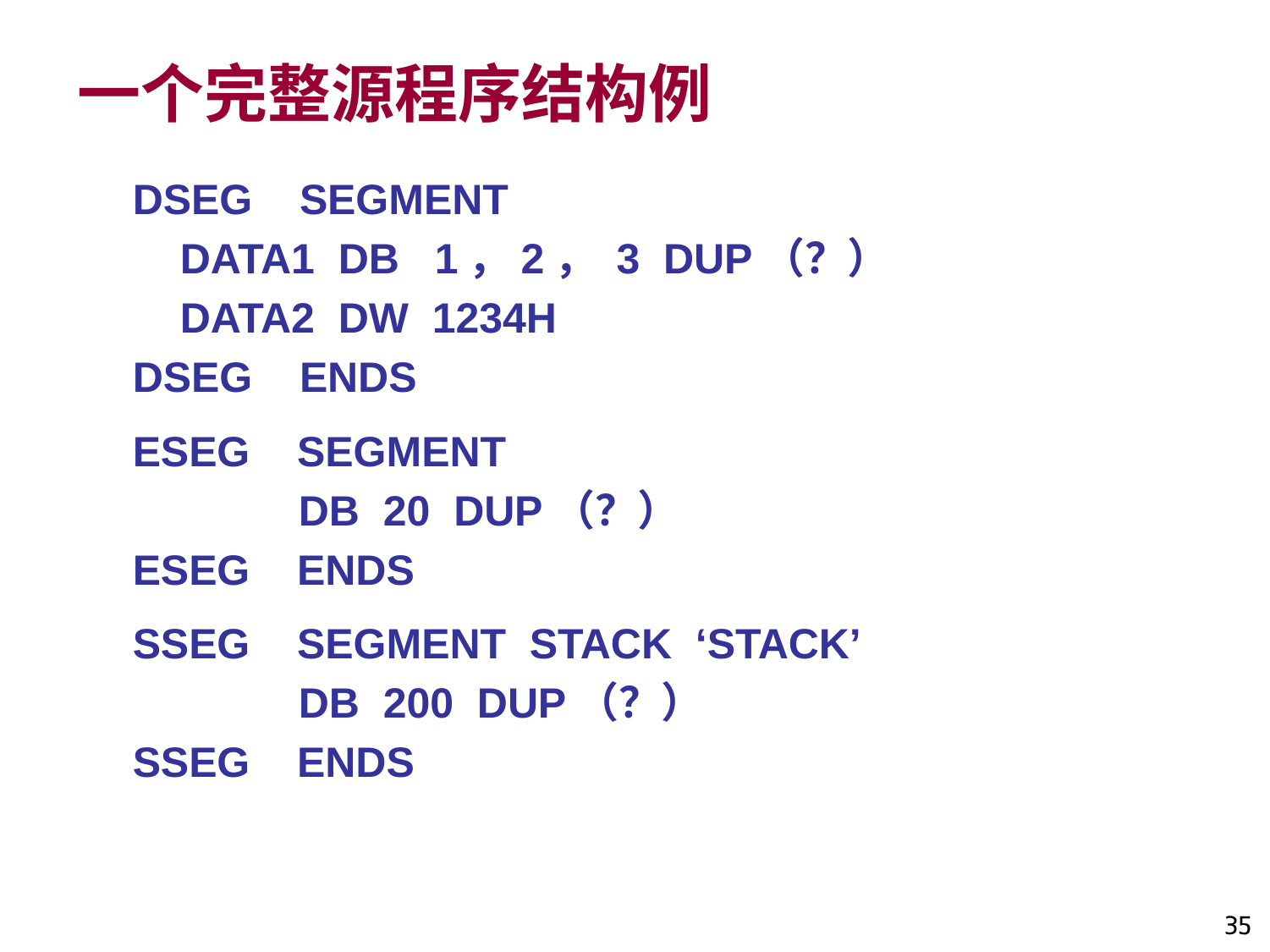

# 一个完整源程序结构例
DSEG    SEGMENT
    DATA1  DB   1，2， 3  DUP（？）
    DATA2  DW  1234H
DSEG    ENDS
ESEG    SEGMENT
              DB  20  DUP（？）
ESEG    ENDS
SSEG    SEGMENT  STACK  ‘STACK’
              DB  200  DUP（？）
SSEG    ENDS
35